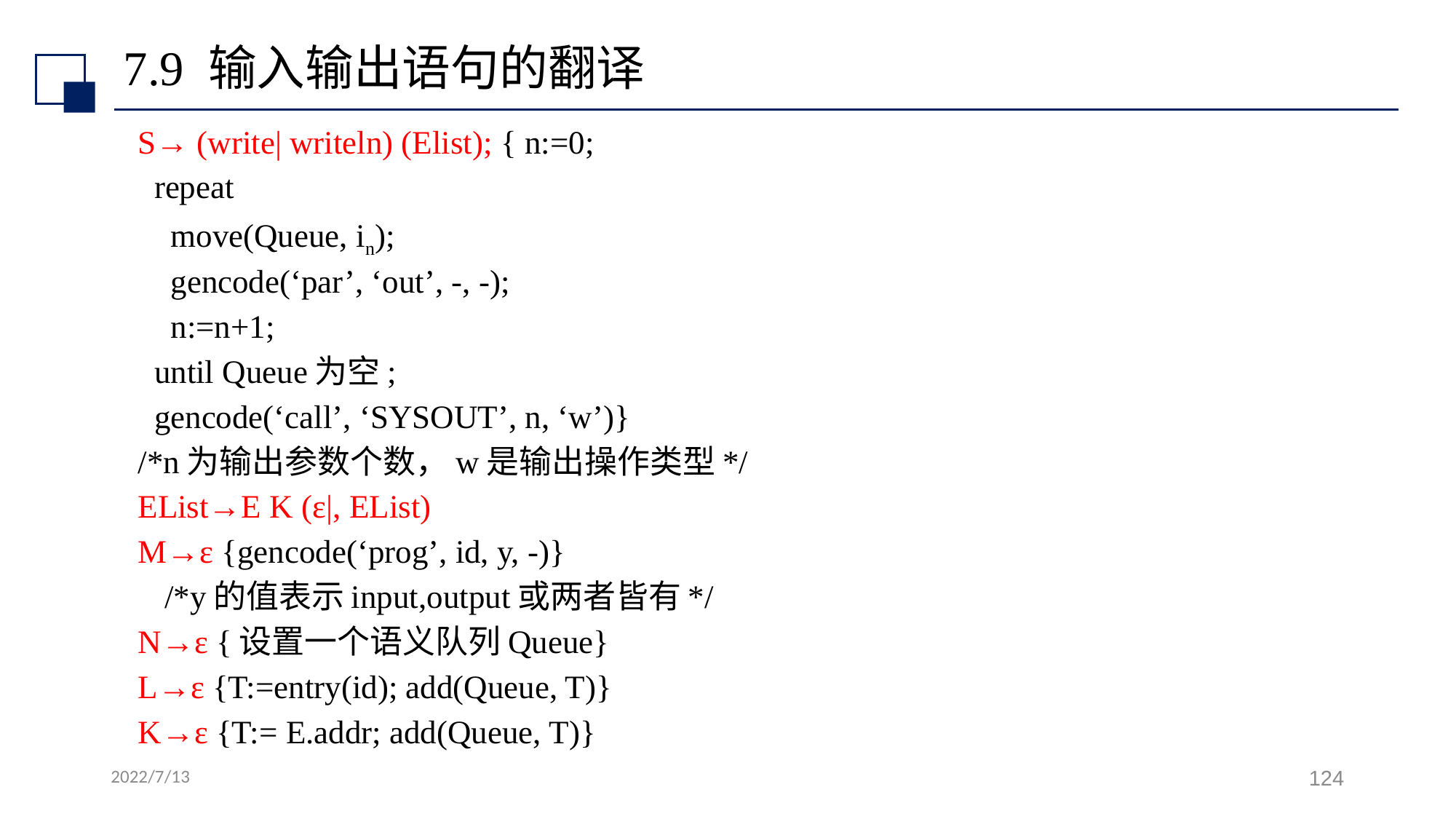

# 7.9 输入输出语句的翻译
S→ (write| writeln) (Elist); { n:=0;
  repeat
    move(Queue, in);
    gencode(‘par’, ‘out’, -, -);
    n:=n+1;
  until Queue为空;
  gencode(‘call’, ‘SYSOUT’, n, ‘w’)}
/*n为输出参数个数，w是输出操作类型*/
EList→E K (ε|, EList)
M→ε {gencode(‘prog’, id, y, -)}
				/*y的值表示input,output或两者皆有*/
N→ε {设置一个语义队列Queue}
L→ε {T:=entry(id); add(Queue, T)}
K→ε {T:= E.addr; add(Queue, T)}
2022/7/13
124